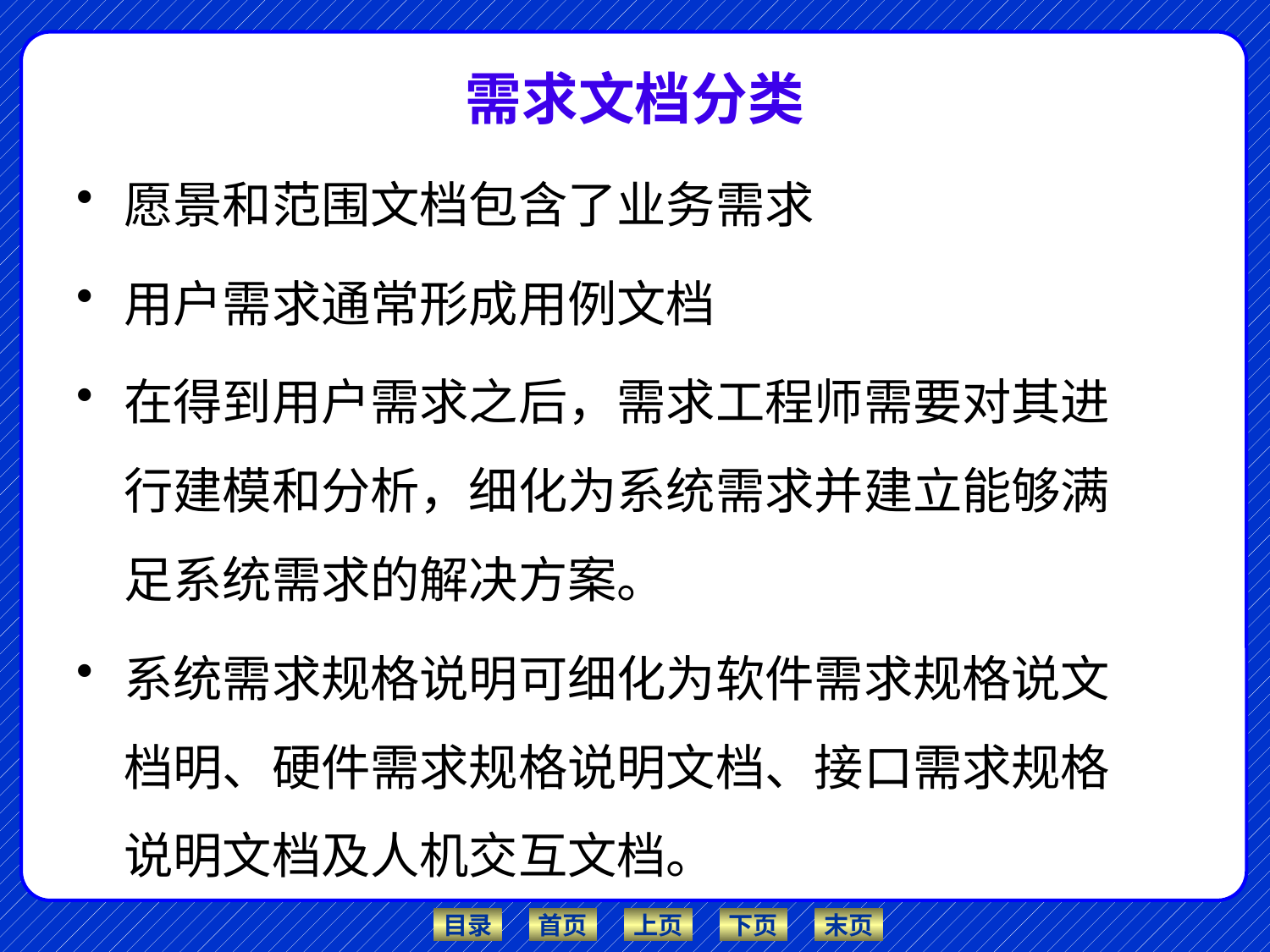

# 需求文档分类
愿景和范围文档包含了业务需求
用户需求通常形成用例文档
在得到用户需求之后，需求工程师需要对其进行建模和分析，细化为系统需求并建立能够满足系统需求的解决方案。
系统需求规格说明可细化为软件需求规格说文档明、硬件需求规格说明文档、接口需求规格说明文档及人机交互文档。